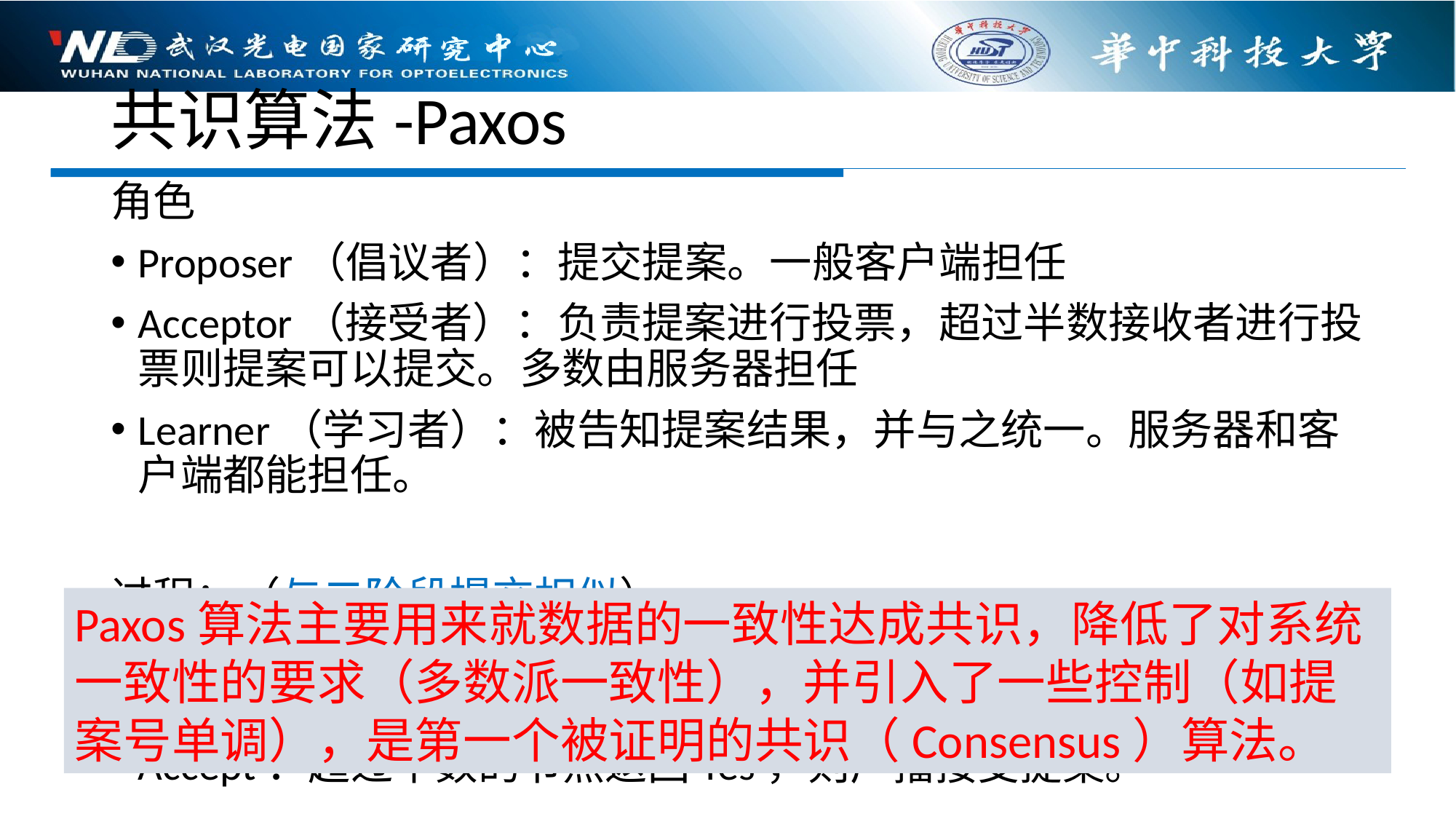

# 共识算法-Paxos
角色
Proposer（倡议者）：提交提案。一般客户端担任
Acceptor（接受者）：负责提案进行投票，超过半数接收者进行投票则提案可以提交。多数由服务器担任
Learner（学习者）：被告知提案结果，并与之统一。服务器和客户端都能担任。

过程：（与二阶段提交相似）
Prepare：倡议者提出提案（提案号单调递增）。接受者只接受最新的提案（总会对最新的提案做出应答）。
Accept：超过半数的节点返回Yes，则广播接受提案。
Paxos算法主要用来就数据的一致性达成共识，降低了对系统一致性的要求（多数派一致性），并引入了一些控制（如提案号单调），是第一个被证明的共识（Consensus）算法。